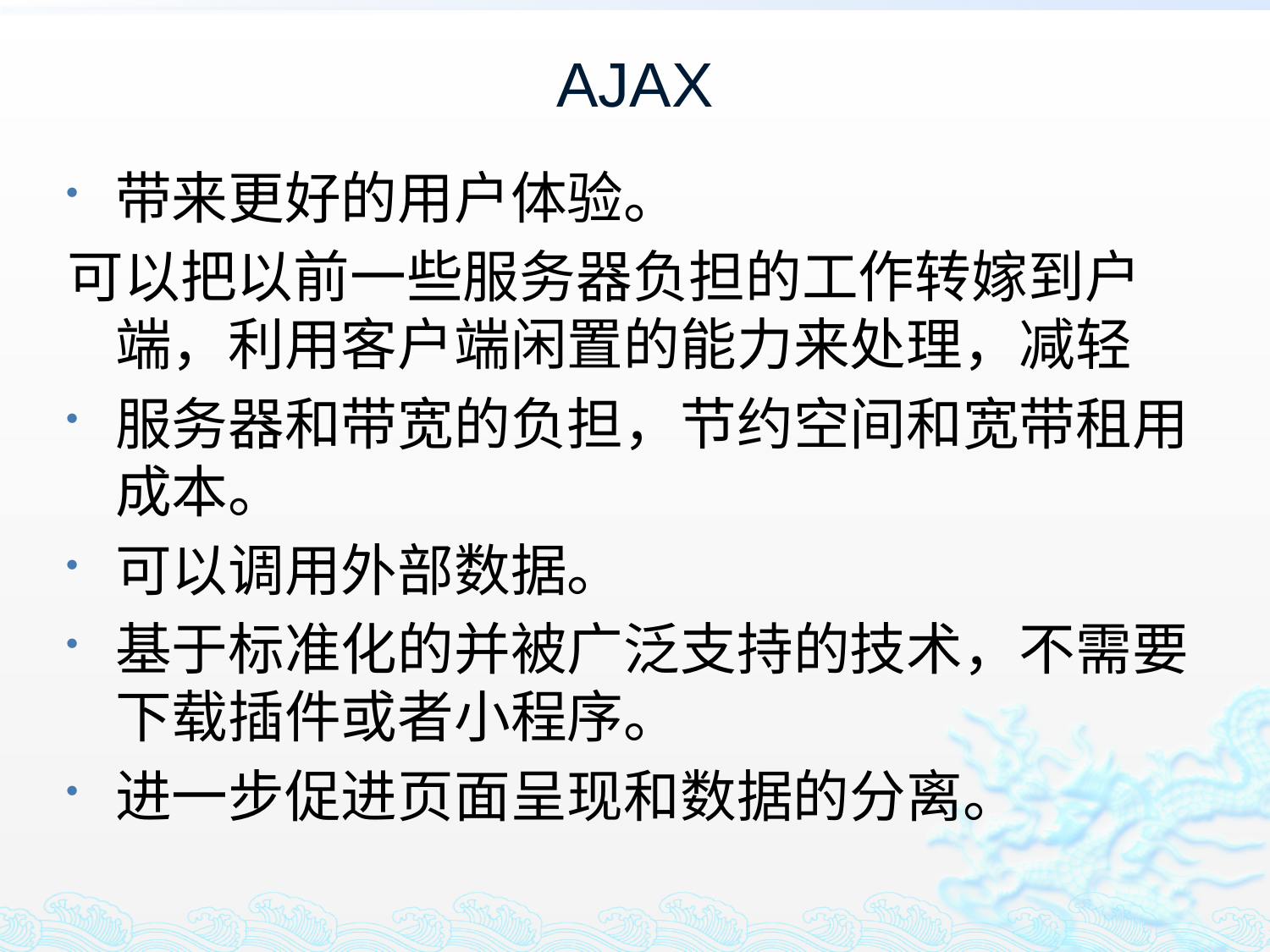

# AJAX
带来更好的用户体验。
可以把以前一些服务器负担的工作转嫁到户端，利用客户端闲置的能力来处理，减轻
服务器和带宽的负担，节约空间和宽带租用成本。
可以调用外部数据。
基于标准化的并被广泛支持的技术，不需要下载插件或者小程序。
进一步促进页面呈现和数据的分离。